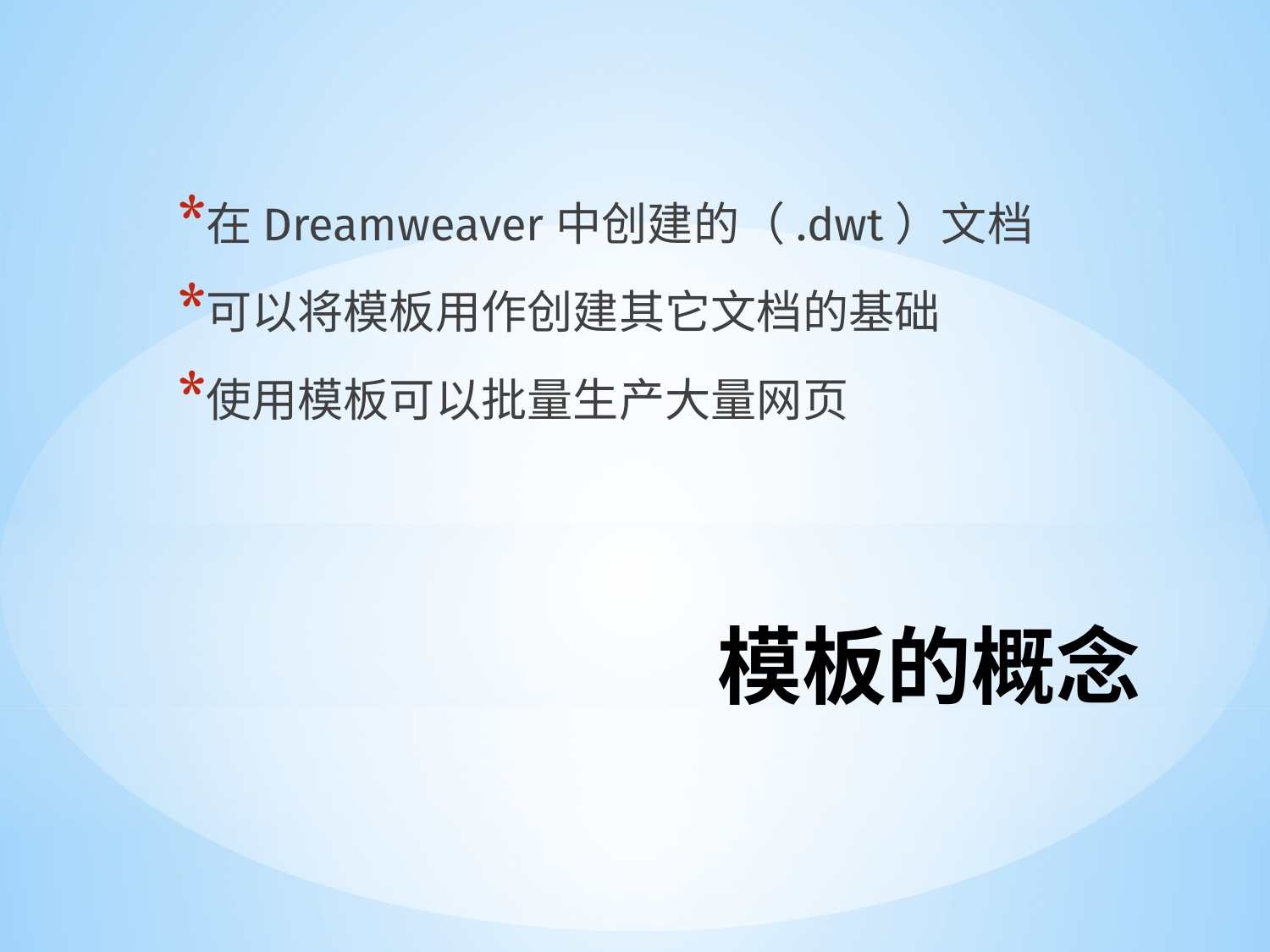

在Dreamweaver中创建的（.dwt）文档
可以将模板用作创建其它文档的基础
使用模板可以批量生产大量网页
# 模板的概念